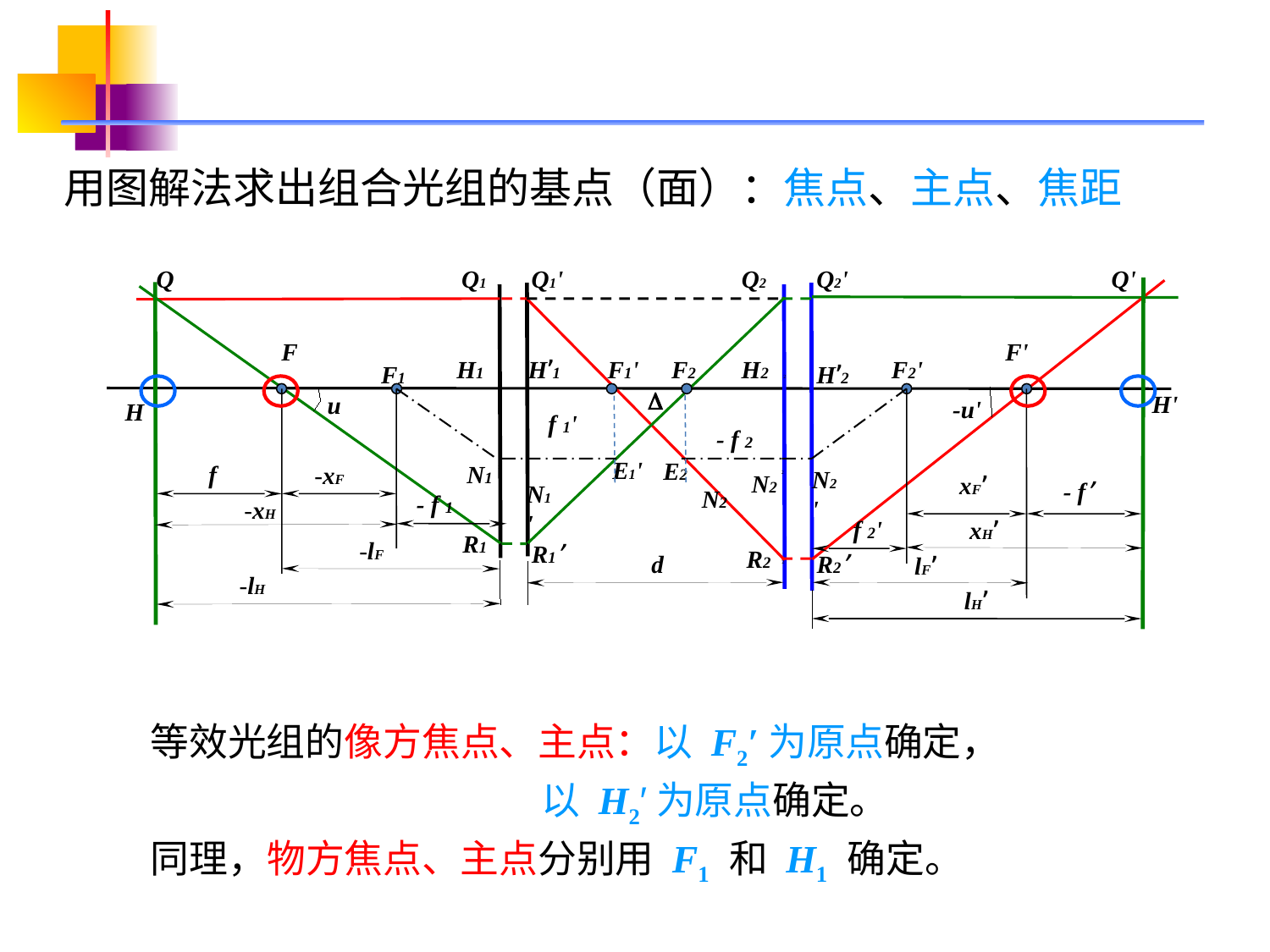

用图解法求出组合光组的基点（面）：焦点、主点、焦距
Q
Q1
Q1'
Q2
Q2'
Q'

F
F'
H1
H’1
F1'
F2
H2
F2'
F1
H’2
2

Δ

H'
u
-u'
H
 f 1'
- f 2
-xF
E1'
E2
 f
N1

N2'
xF’
1
N2
- f’
2
N1'
N2
-xH
- f 1

xH’
 f 2'

-lF
R1
R1’

R2
lF’

d

R2’
2

-lH

lH’

等效光组的像方焦点、主点：以 F2′为原点确定，
                                            以 H2′为原点确定。
同理，物方焦点、主点分别用 F1 和 H1 确定。